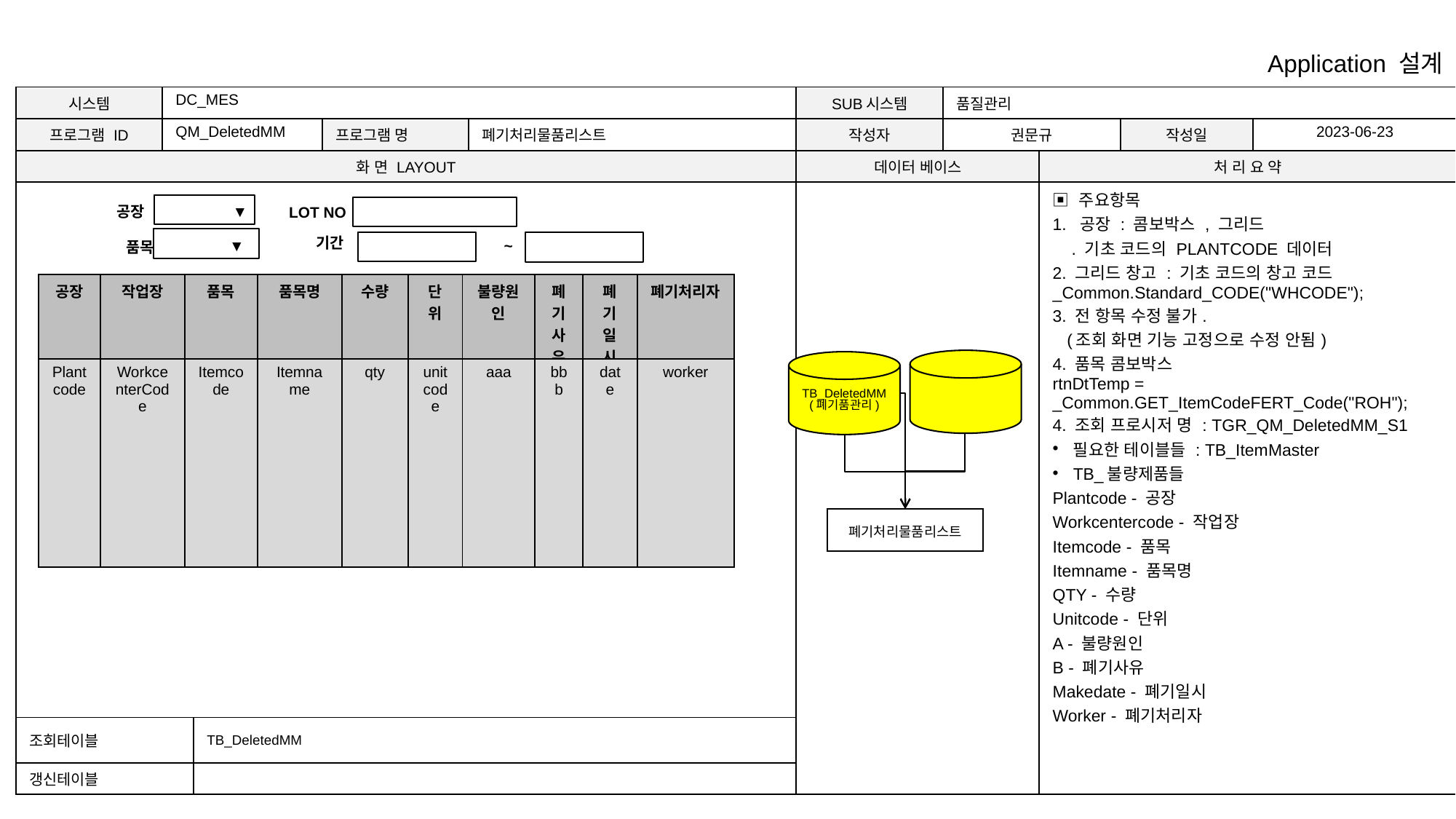

Application 설계
| 시스템 | DC\_MES |  |  |  | SUB시스템 | 품질관리 |  |  |  |
| --- | --- | --- | --- | --- | --- | --- | --- | --- | --- |
| 프로그램 ID | QM\_DeletedMM |  | 프로그램 명 | 폐기처리물품리스트 | 작성자 | 권문규 |  | 작성일 | 2023-06-23 |
| 화 면 LAYOUT |  |  |  |  | 데이터 베이스 |  | 처 리 요 약 |  |  |
|  |  |  |  |  |  |  | ▣ 주요항목 공장 : 콤보박스 , 그리드 . 기초 코드의 PLANTCODE 데이터 2. 그리드 창고 : 기초 코드의 창고 코드 \_Common.Standard\_CODE("WHCODE"); 3. 전 항목 수정 불가. (조회 화면 기능 고정으로 수정 안됨) 4. 품목 콤보박스 rtnDtTemp = \_Common.GET\_ItemCodeFERT\_Code("ROH"); 4. 조회 프로시저 명 : TGR\_QM\_DeletedMM\_S1 필요한 테이블들 : TB\_ItemMaster TB\_불량제품들 Plantcode - 공장 Workcentercode - 작업장 Itemcode - 품목 Itemname - 품목명 QTY - 수량 Unitcode - 단위 A - 불량원인 B - 폐기사유 Makedate - 폐기일시 Worker - 폐기처리자 |  |  |
| 조회테이블 |  | TB\_DeletedMM |  |  |  |  |  |  |  |
| 갱신테이블 |  |  |  |  |  |  |  |  |  |
공장
▼

LOT NO

기간
~
▼
품목

| 공장 | 작업장 | 품목 | 품목명 | 수량 | 단위 | 불량원인 | 폐기사유 | 폐기일시 | 폐기처리자 |
| --- | --- | --- | --- | --- | --- | --- | --- | --- | --- |
| Plantcode | WorkcenterCode | Itemcode | Itemname | qty | unitcode | aaa | bbb | date | worker |

TB_DeletedMM
(폐기품관리)
폐기처리물품리스트